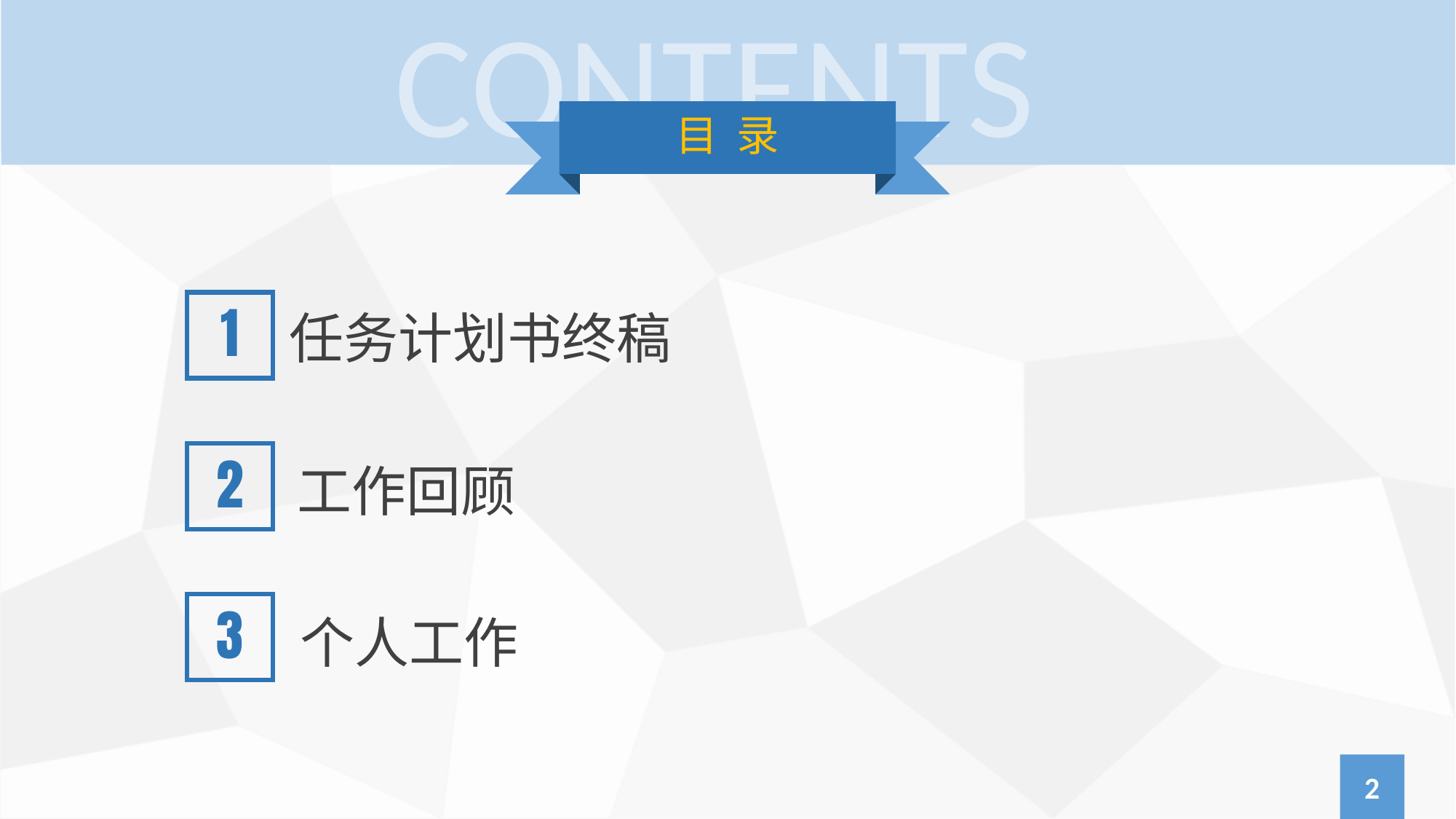

CONTENTS

目  录

1
任务计划书终稿

2
 工作回顾

3
 个人工作
2